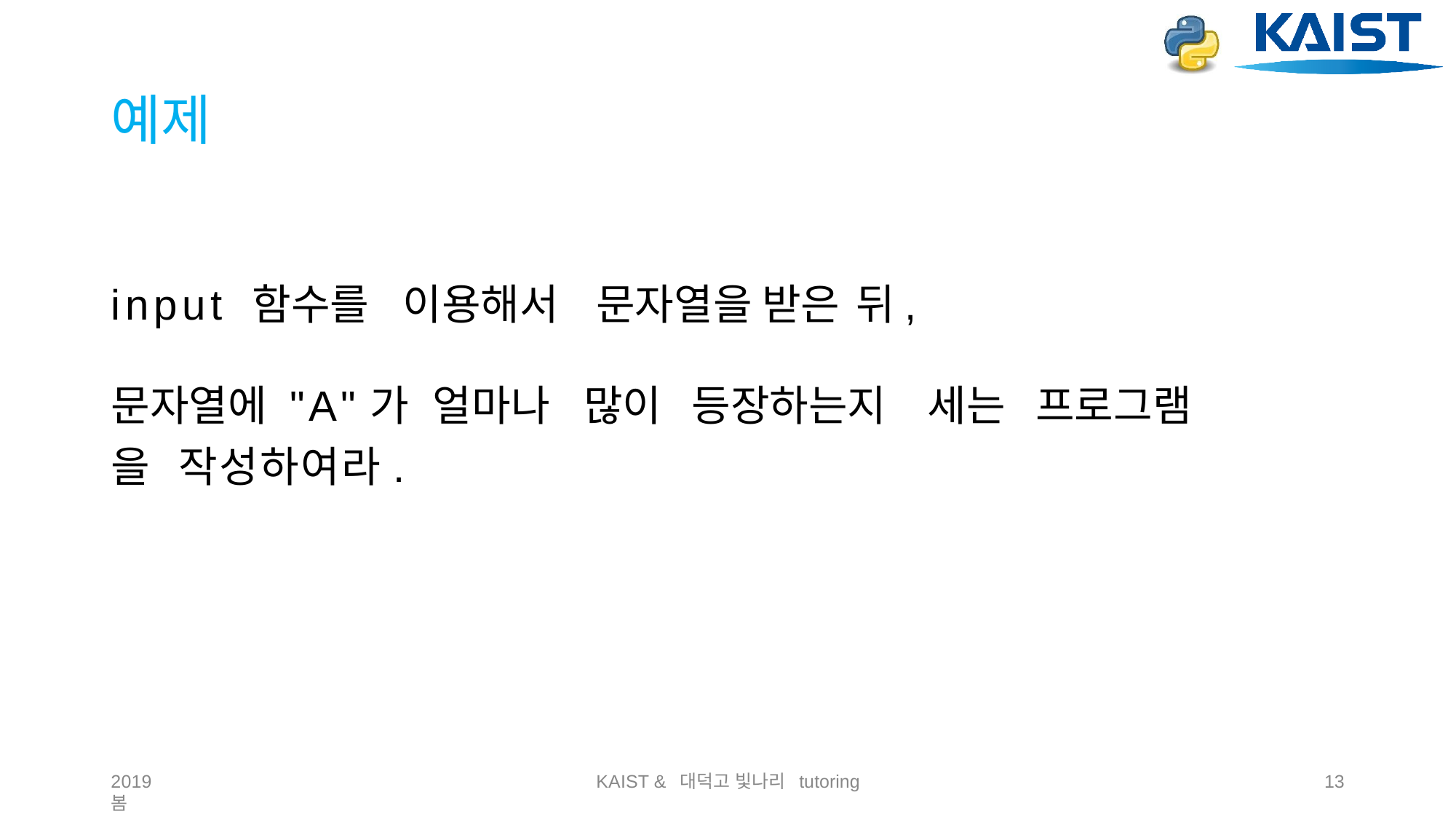

# 예제
input	함수를	이용해서	문자열을 받은 뒤,

문자열에 "A"가	얼마나	많이	등장하는지	세는	프로그램  을	작성하여라.
2019 봄
KAIST & 대덕고 빛나리 tutoring
13